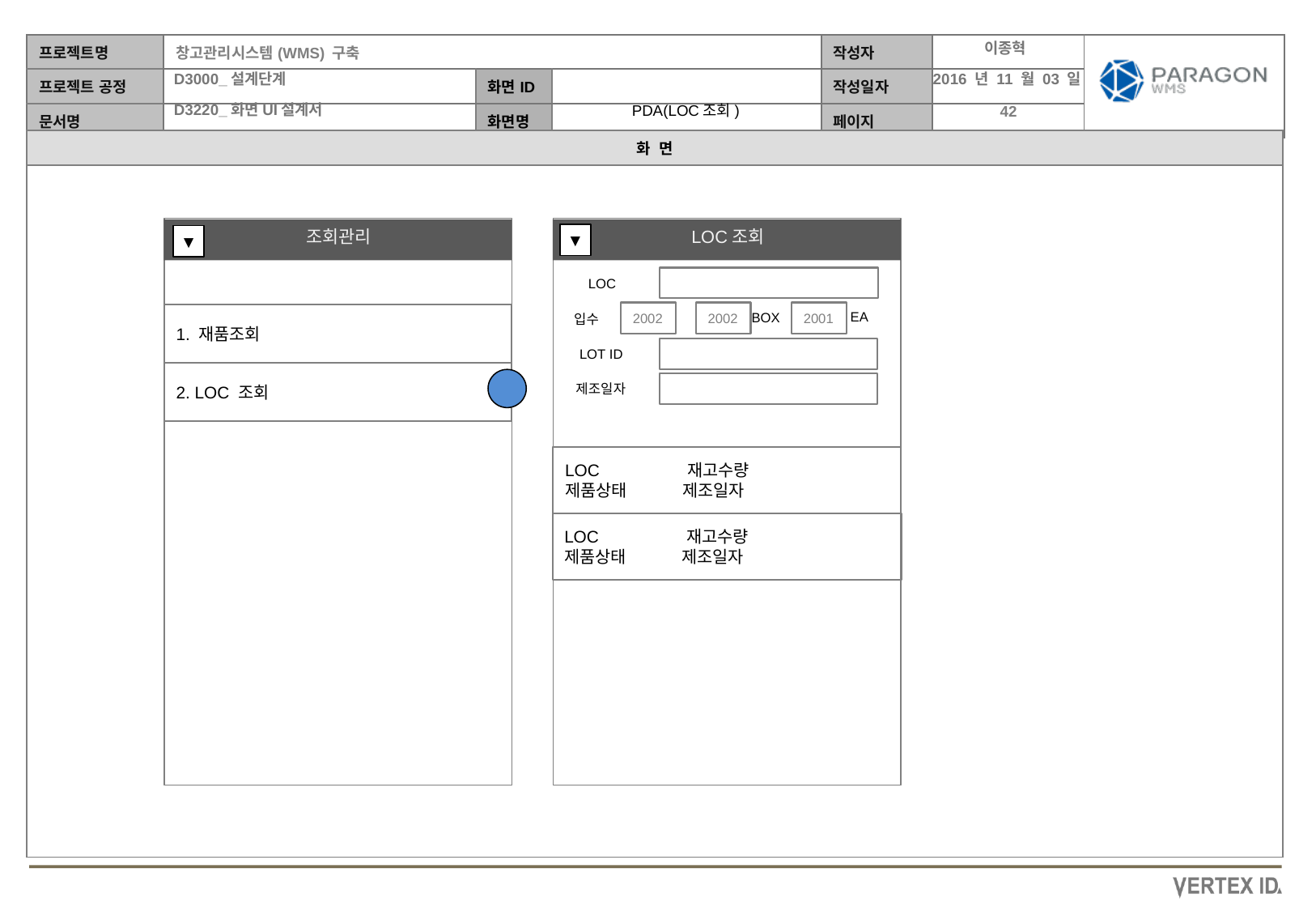

이종혁
2016 년 11 월 03 일
PDA(LOC조회)

조회관리
LOC조회
▼
▼

LOC
2002
2001
2002
EA
BOX
1. 재품조회
입수

LOT ID
2. LOC 조회

제조일자
LOC                  재고수량
제품상태            제조일자
LOC                  재고수량
제품상태            제조일자